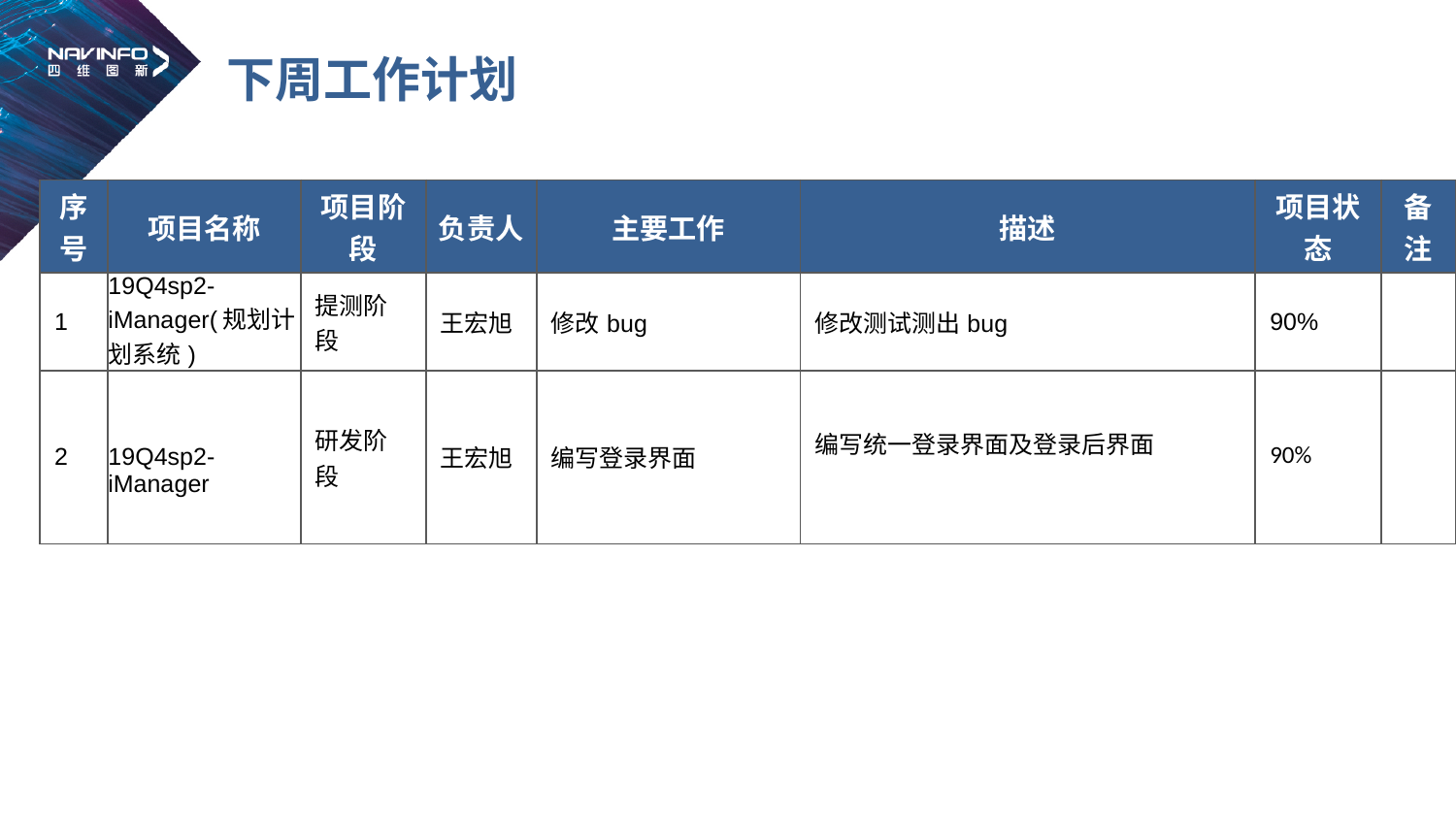

# 下周工作计划
| 序号 | 项目名称 | 项目阶段 | 负责人 | 主要工作 | 描述 | 项目状态 | 备注 |
| --- | --- | --- | --- | --- | --- | --- | --- |
| 1 | 19Q4sp2-iManager(规划计划系统) | 提测阶段 | 王宏旭 | 修改bug | 修改测试测出bug | 90% |  |
| 2 | 19Q4sp2-iManager | 研发阶段 | 王宏旭 | 编写登录界面 | 编写统一登录界面及登录后界面 | 90% |  |